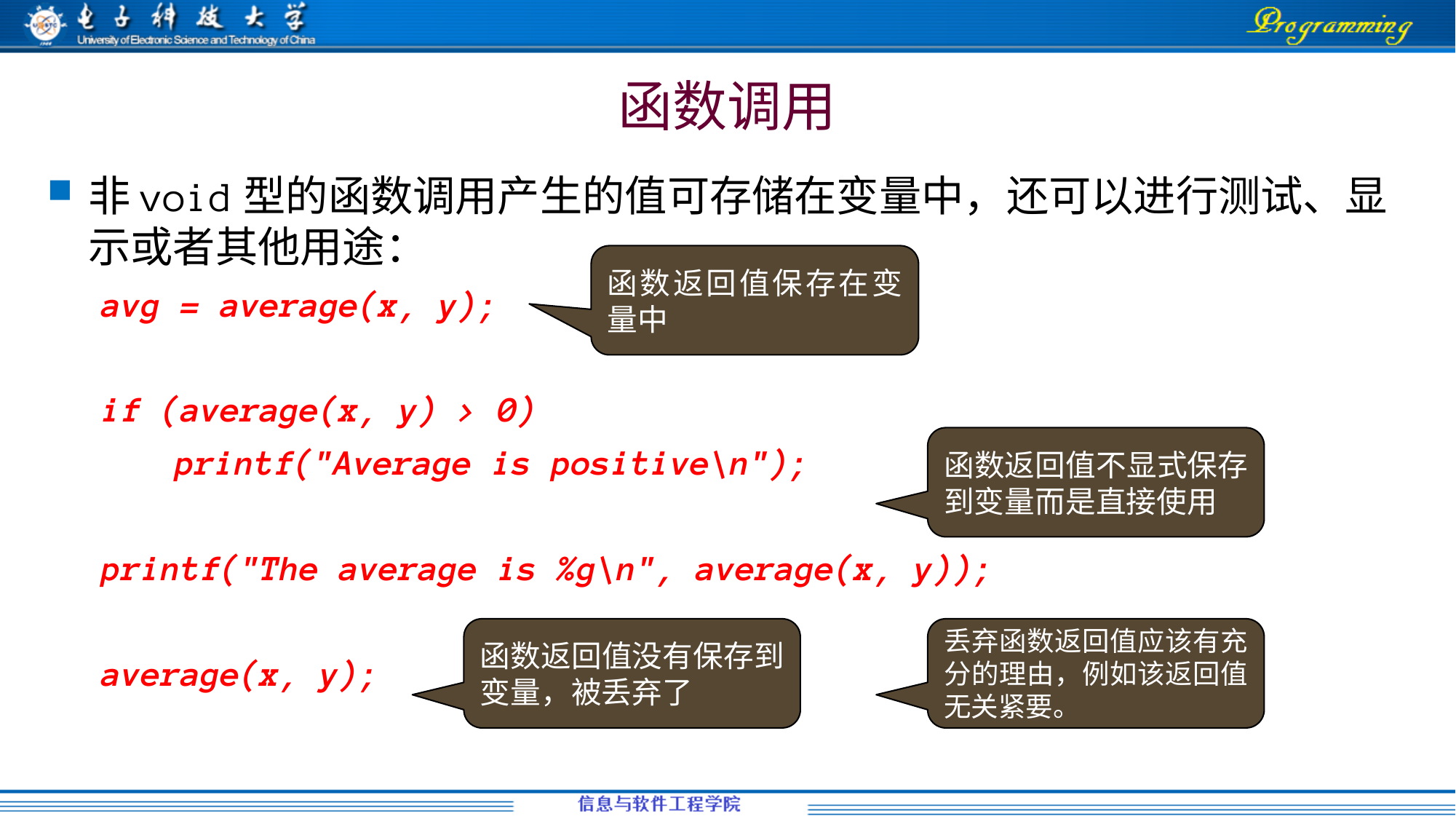

# 函数调用
非void型的函数调用产生的值可存储在变量中，还可以进行测试、显示或者其他用途：
avg = average(x, y);

if (average(x, y) > 0)
	  printf("Average is positive\n");

printf("The average is %g\n", average(x, y));

average(x, y);
函数返回值保存在变量中
函数返回值不显式保存到变量而是直接使用
函数返回值没有保存到变量，被丢弃了
丢弃函数返回值应该有充分的理由，例如该返回值无关紧要。